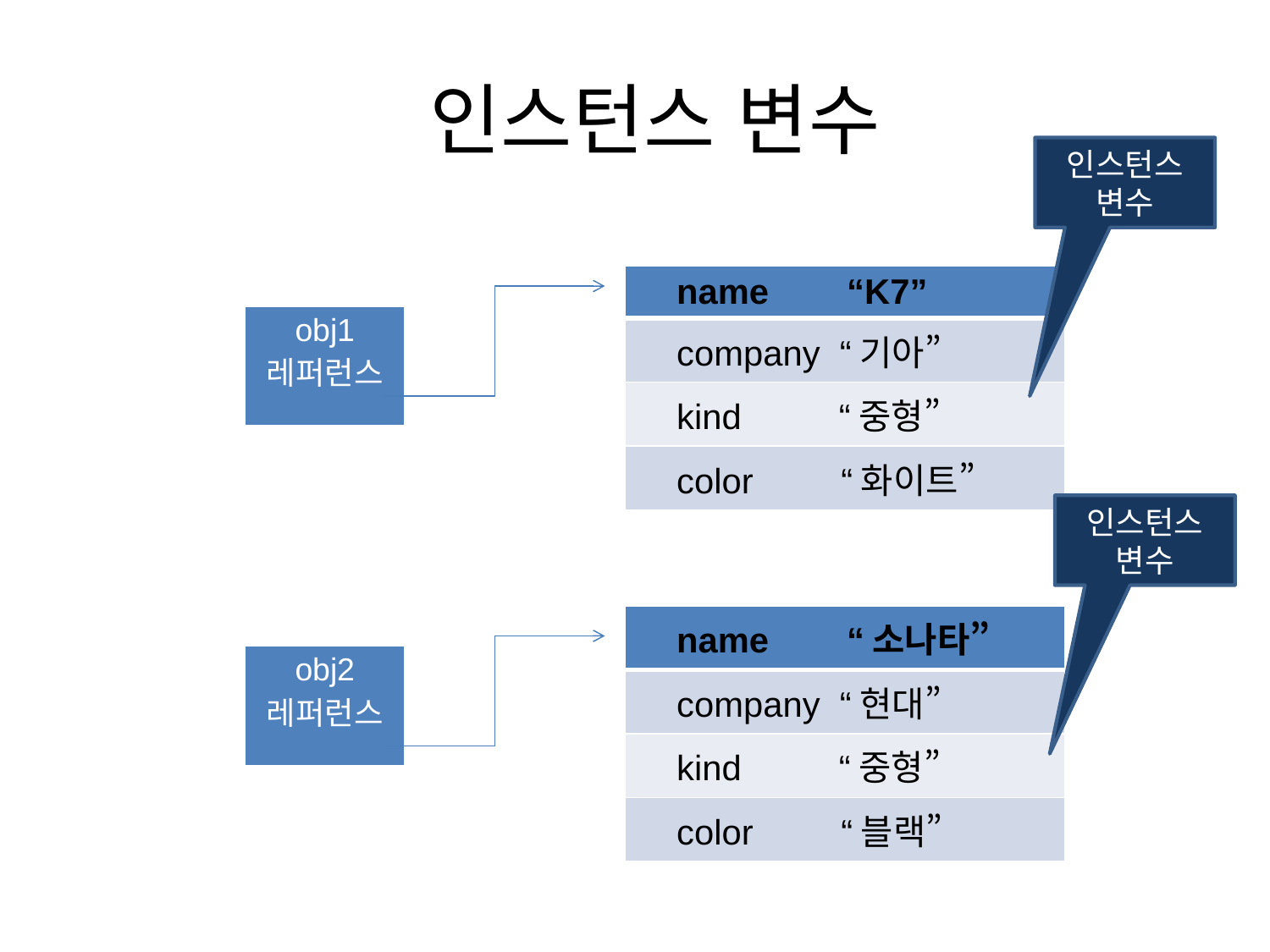

# 인스턴스 변수
인스턴스
변수
| name “K7” |
| --- |
| company “기아” |
| kind “중형” |
| color “화이트” |
| obj1 레퍼런스 |
| --- |
인스턴스
변수
| name “소나타” |
| --- |
| company “현대” |
| kind “중형” |
| color “블랙” |
| obj2 레퍼런스 |
| --- |